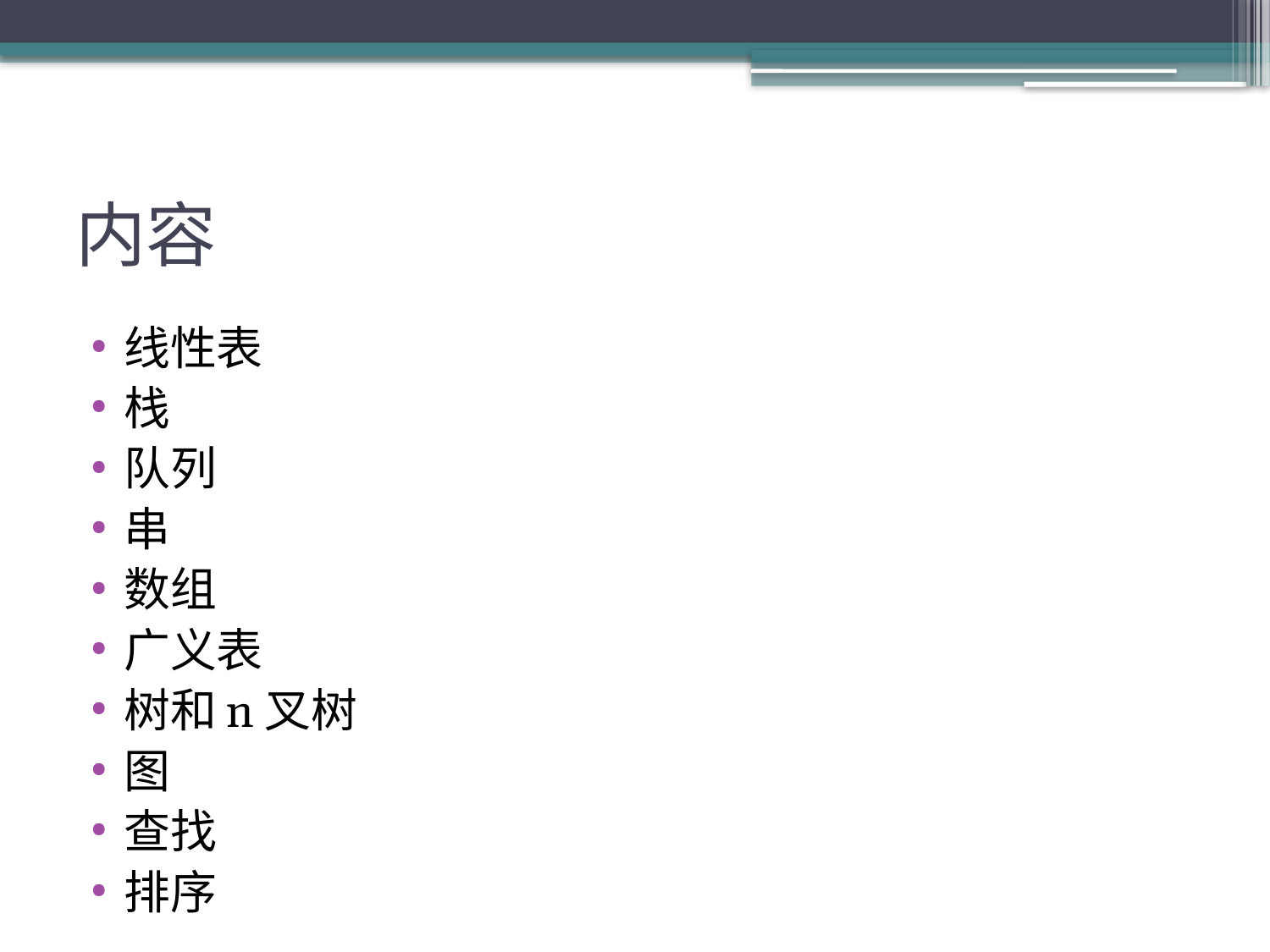

# 内容
线性表
栈
队列
串
数组
广义表
树和n叉树
图
查找
排序